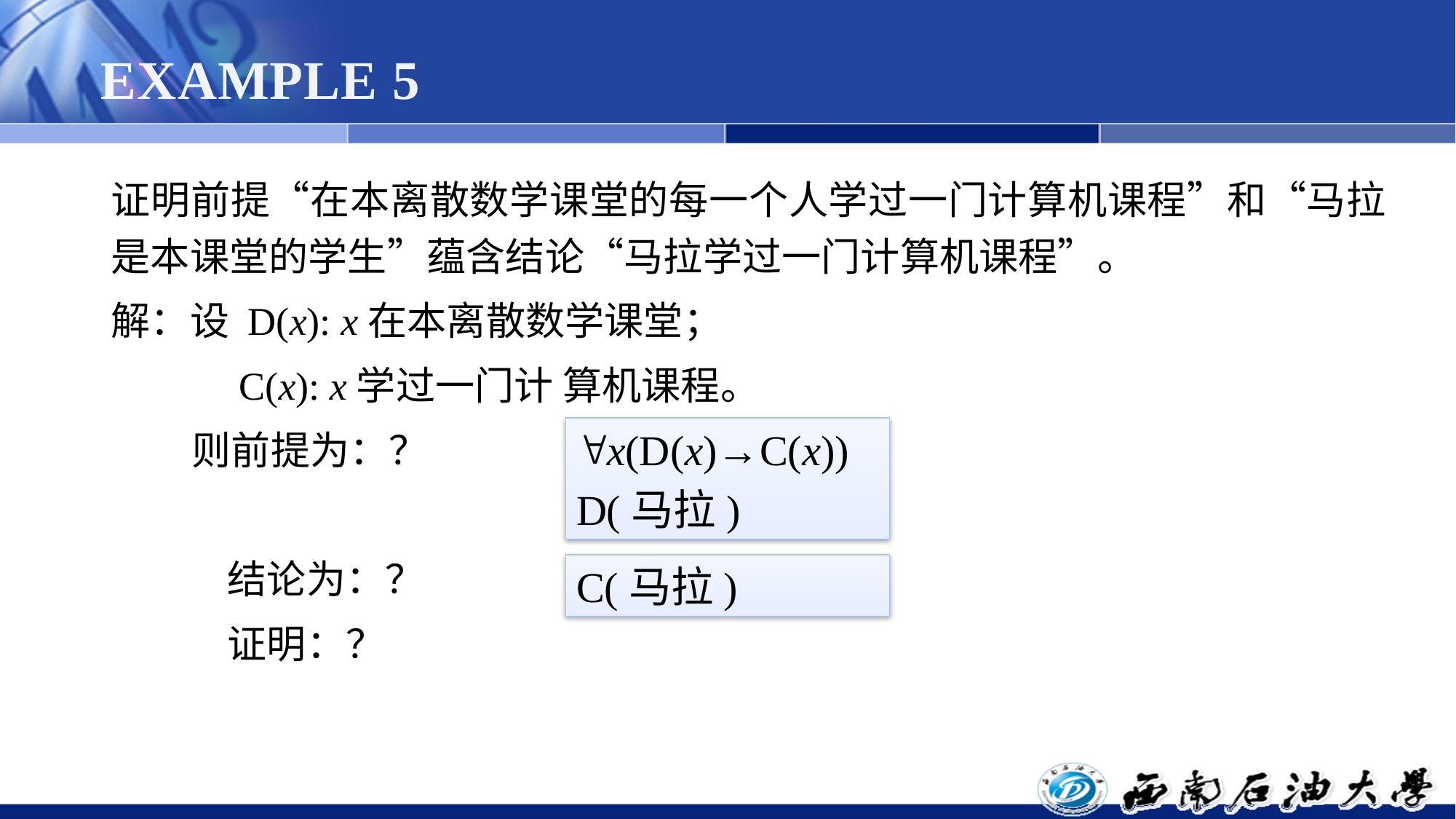

# EXAMPLE 5
证明前提“在本离散数学课堂的每一个人学过一门计算机课程”和“马拉是本课堂的学生”蕴含结论“马拉学过一门计算机课程”。
解：设 D(x): x在本离散数学课堂；
             C(x): x学过一门计 算机课程。
        则前提为：？

            结论为：？
            证明：？

∀x(D(x)→C(x))
D(马拉)
C(马拉)